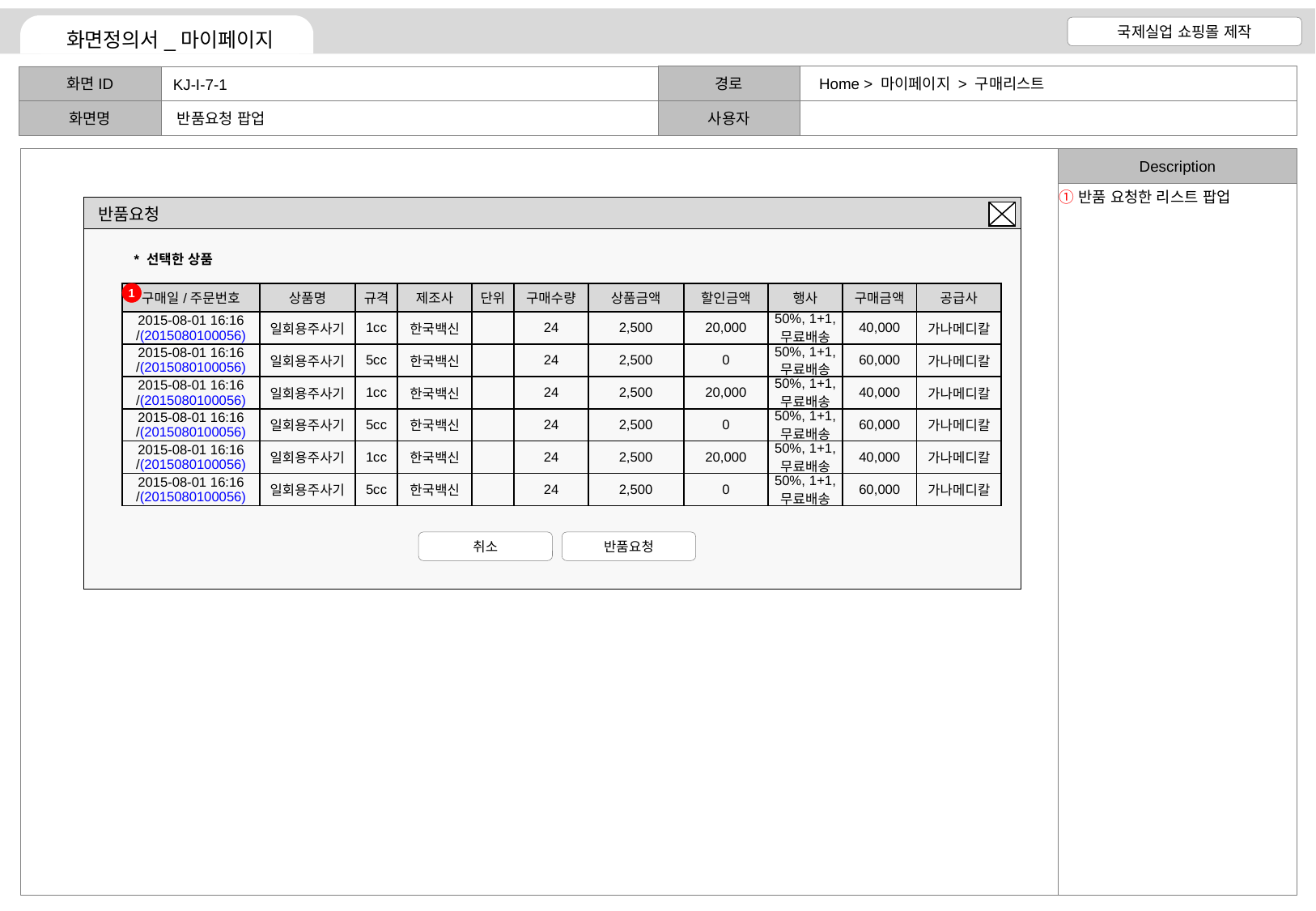

Home > 마이페이지 > 구매리스트
KJ-I-7-1
반품요청 팝업
반품 요청한 리스트 팝업

반품요청

* 선택한 상품
| 구매일/주문번호 | 상품명 | 규격 | 제조사 | 단위 | 구매수량 | 상품금액 | 할인금액 | 행사 | 구매금액 | 공급사 |
| --- | --- | --- | --- | --- | --- | --- | --- | --- | --- | --- |
| 2015-08-01 16:16 /(2015080100056) | 일회용주사기 | 1cc | 한국백신 |  | 24 | 2,500 | 20,000 | 50%, 1+1, 무료배송 | 40,000 | 가나메디칼 |
| 2015-08-01 16:16 /(2015080100056) | 일회용주사기 | 5cc | 한국백신 |  | 24 | 2,500 | 0 | 50%, 1+1, 무료배송 | 60,000 | 가나메디칼 |
| 2015-08-01 16:16 /(2015080100056) | 일회용주사기 | 1cc | 한국백신 |  | 24 | 2,500 | 20,000 | 50%, 1+1, 무료배송 | 40,000 | 가나메디칼 |
| 2015-08-01 16:16 /(2015080100056) | 일회용주사기 | 5cc | 한국백신 |  | 24 | 2,500 | 0 | 50%, 1+1, 무료배송 | 60,000 | 가나메디칼 |
| 2015-08-01 16:16 /(2015080100056) | 일회용주사기 | 1cc | 한국백신 |  | 24 | 2,500 | 20,000 | 50%, 1+1, 무료배송 | 40,000 | 가나메디칼 |
| 2015-08-01 16:16 /(2015080100056) | 일회용주사기 | 5cc | 한국백신 |  | 24 | 2,500 | 0 | 50%, 1+1, 무료배송 | 60,000 | 가나메디칼 |
1
취소
반품요청